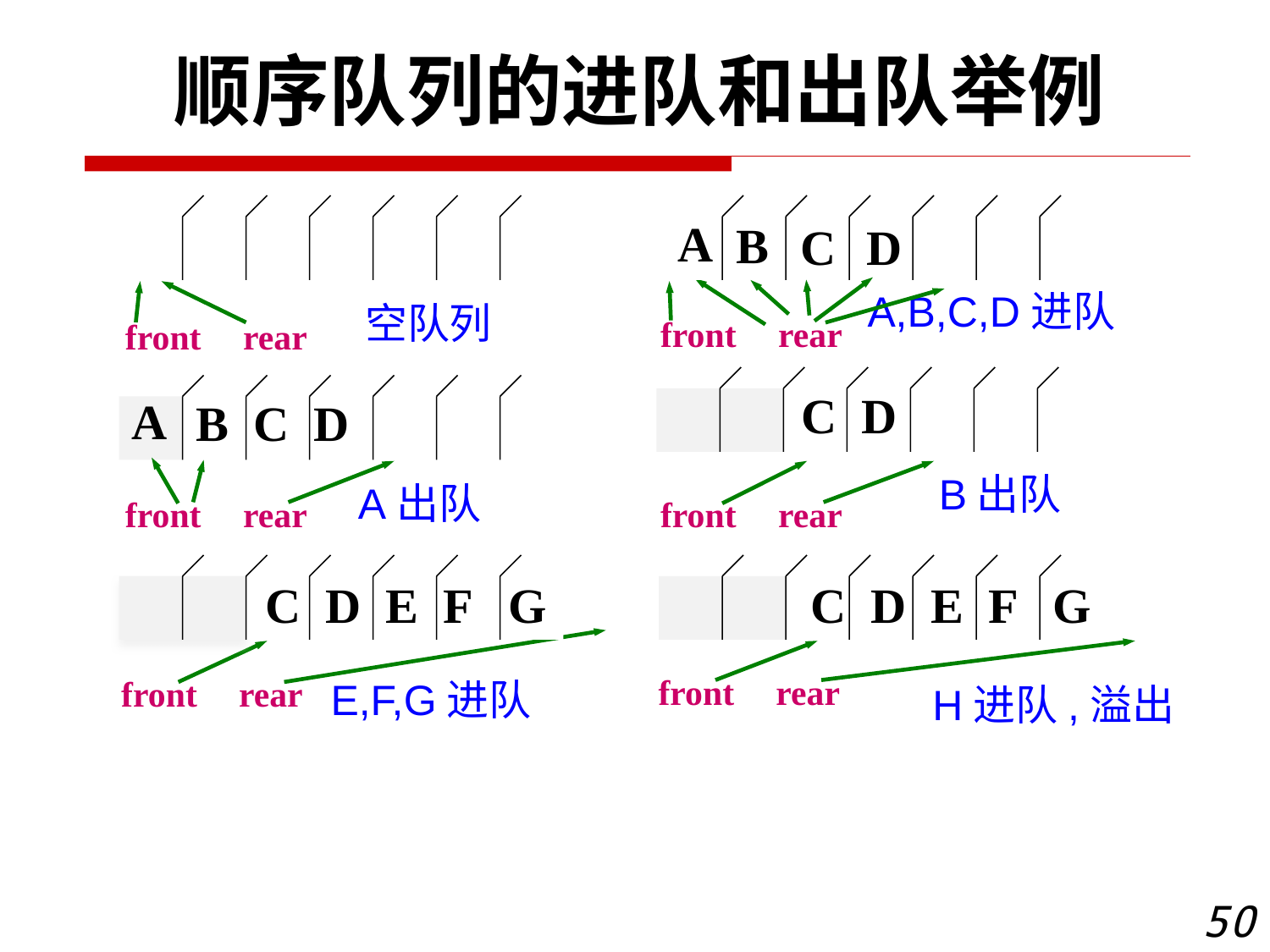

顺序队列的进队和出队举例

A
B
C
D

A,B,C,D进队

空队列
front
rear
front
rear

C  D

B  C  D

A

B出队

A出队
front
rear
front
rear

C  D  E  F   G

C  D  E  F   G

front
rear
front
rear
E,F,G进队
H进队,溢出
50